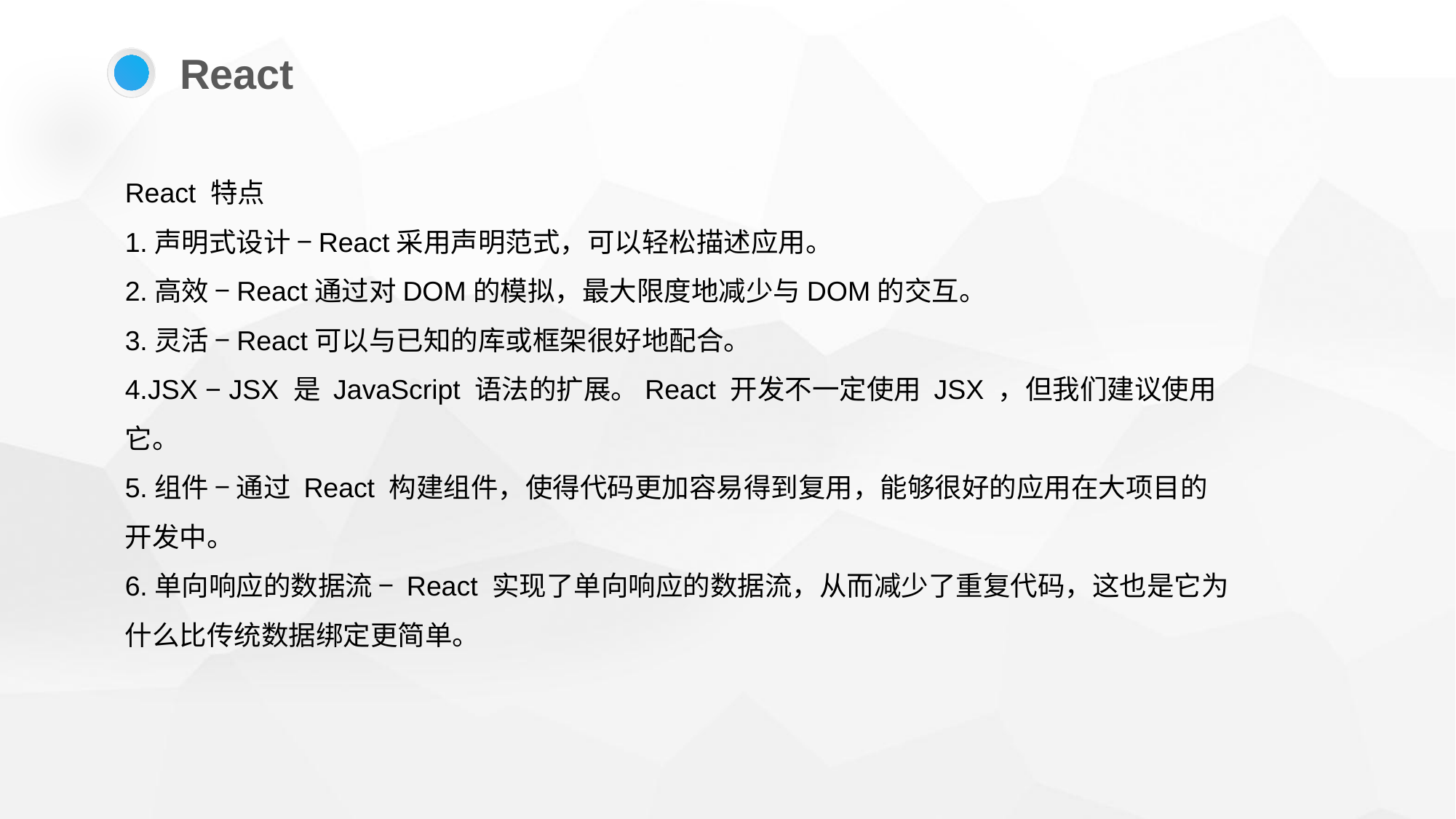

React

React 特点
1.声明式设计 −React采用声明范式，可以轻松描述应用。
2.高效 −React通过对DOM的模拟，最大限度地减少与DOM的交互。
3.灵活 −React可以与已知的库或框架很好地配合。
4.JSX − JSX 是 JavaScript 语法的扩展。React 开发不一定使用 JSX ，但我们建议使用它。
5.组件 − 通过 React 构建组件，使得代码更加容易得到复用，能够很好的应用在大项目的开发中。
6.单向响应的数据流 − React 实现了单向响应的数据流，从而减少了重复代码，这也是它为什么比传统数据绑定更简单。